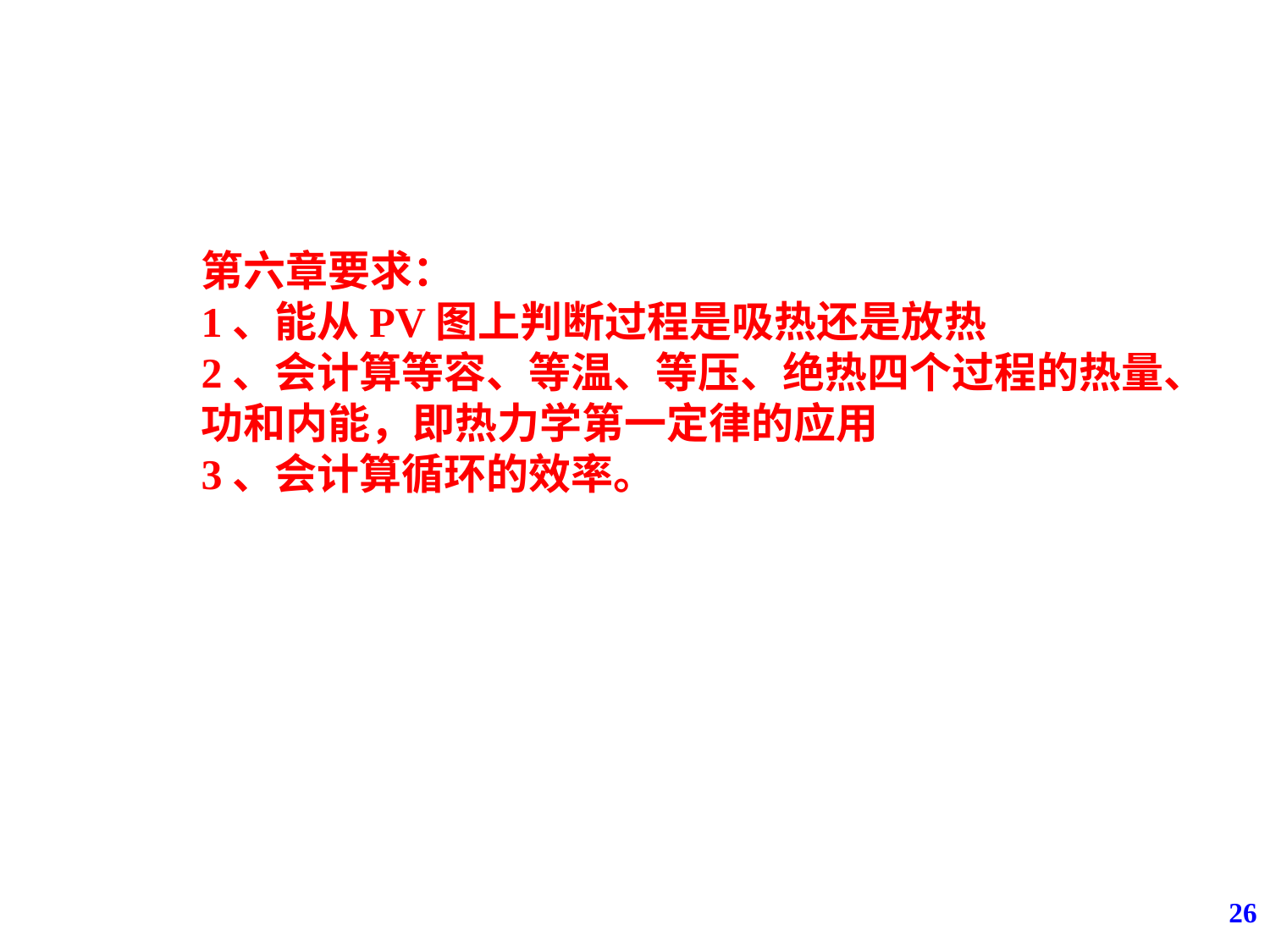

第六章要求：
1、能从PV图上判断过程是吸热还是放热
2、会计算等容、等温、等压、绝热四个过程的热量、功和内能，即热力学第一定律的应用
3、会计算循环的效率。
26